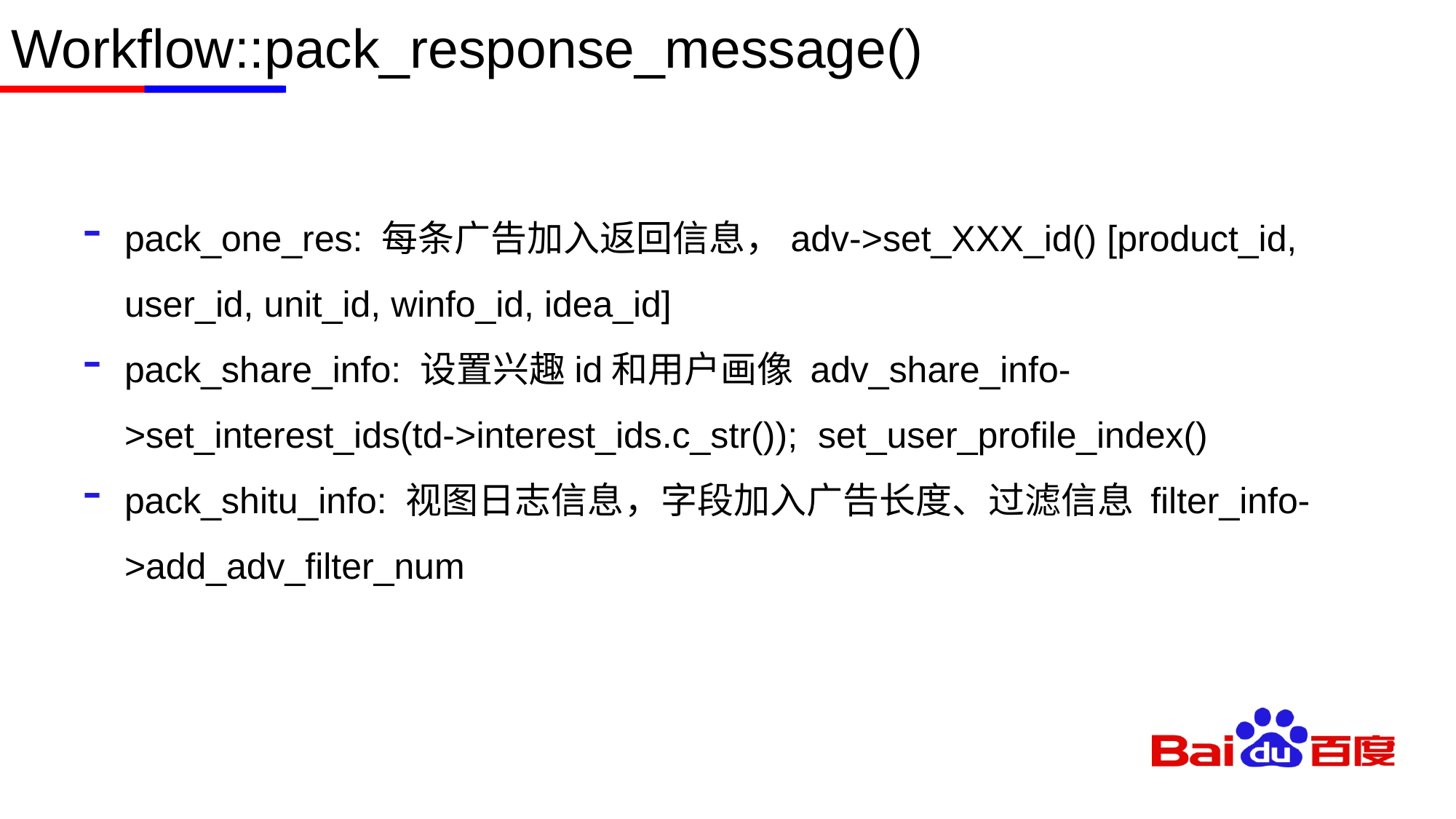

# Workflow::pack_response_message()
pack_one_res: 每条广告加入返回信息，adv->set_XXX_id() [product_id, user_id, unit_id, winfo_id, idea_id]
pack_share_info: 设置兴趣id和用户画像 adv_share_info->set_interest_ids(td->interest_ids.c_str());  set_user_profile_index()
pack_shitu_info: 视图日志信息，字段加入广告长度、过滤信息 filter_info->add_adv_filter_num